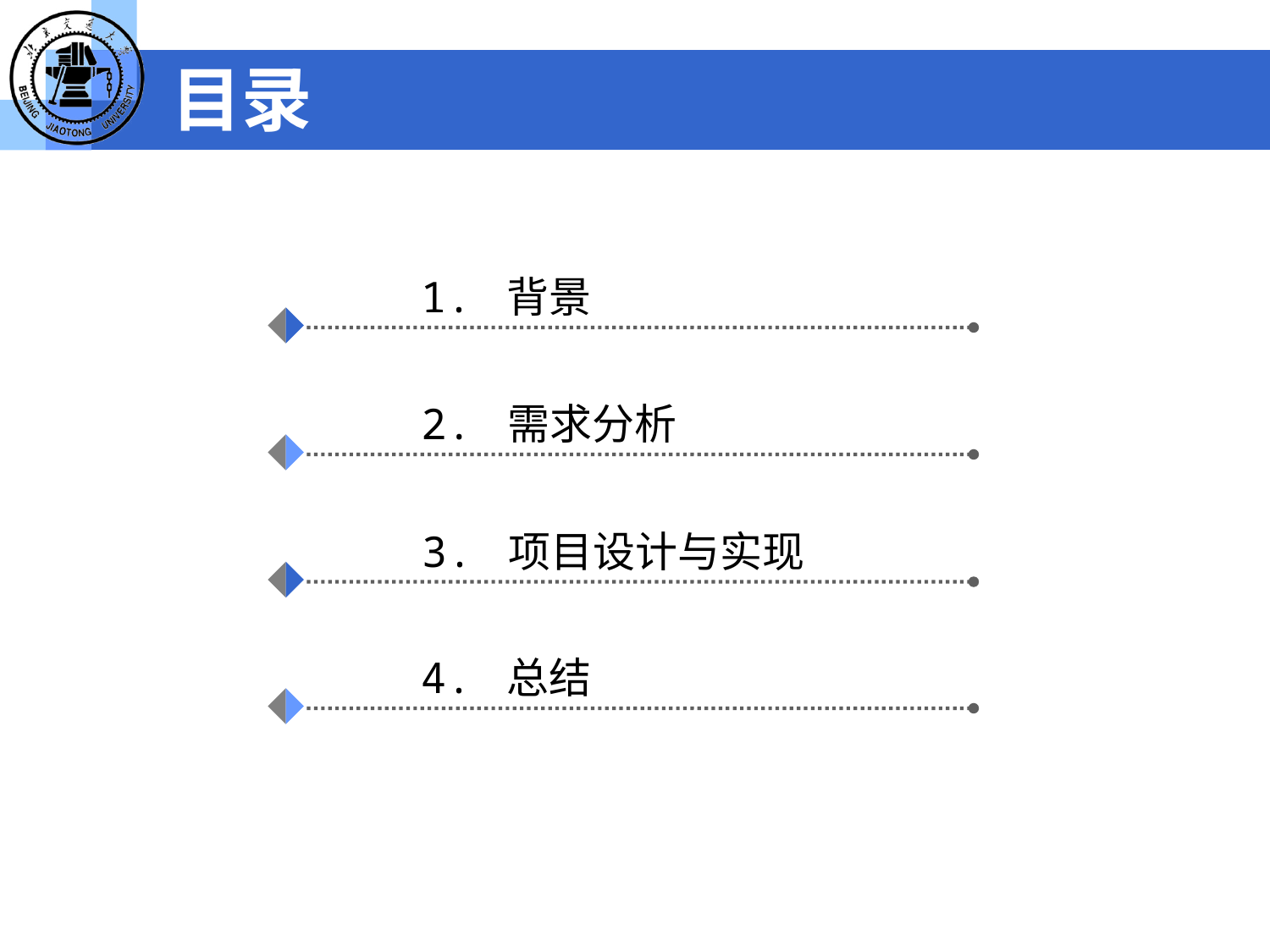

# 目录

1. 背景

2. 需求分析

3. 项目设计与实现

4. 总结